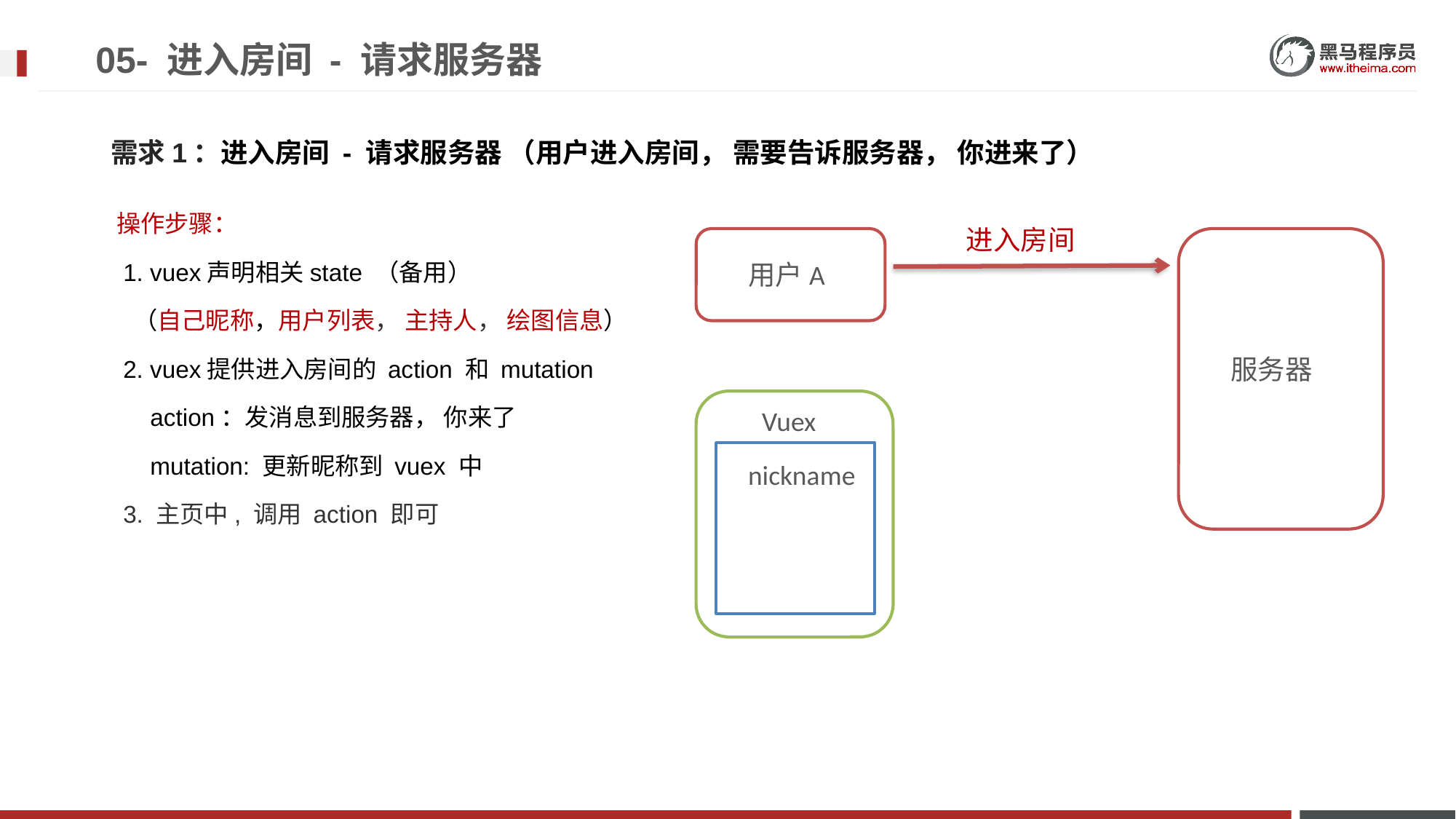

# 05- 进入房间 - 请求服务器
需求1：进入房间 - 请求服务器 （用户进入房间， 需要告诉服务器， 你进来了）
操作步骤：
 1. vuex声明相关state （备用）
  （自己昵称，用户列表， 主持人， 绘图信息）
 2. vuex提供进入房间的 action 和 mutation
     action：发消息到服务器， 你来了
     mutation: 更新昵称到 vuex 中
 3. 主页中, 调用 action 即可
进入房间

用户A
服务器

Vuex

nickname